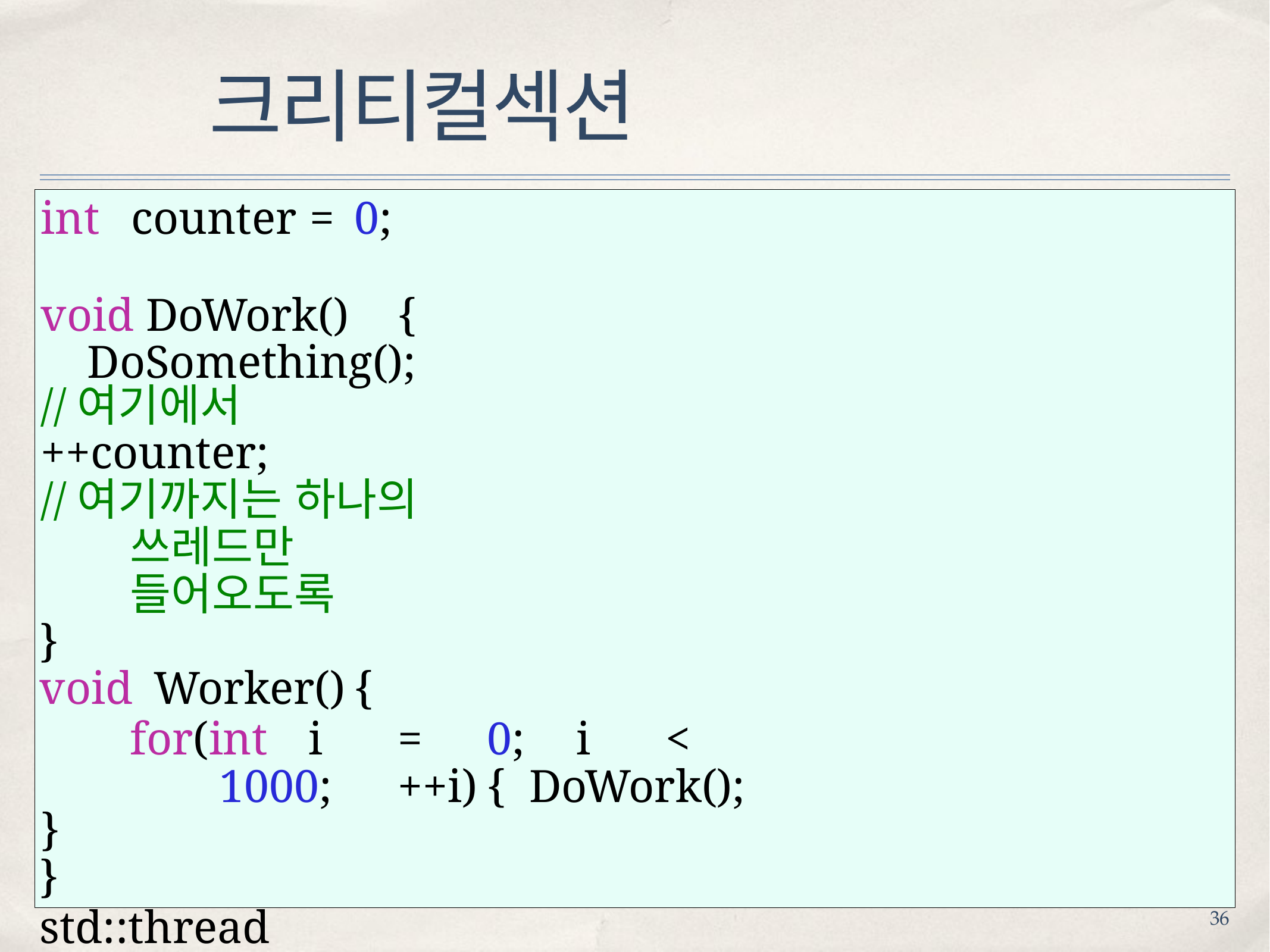

# 크리티컬섹션

int	counter	=	0;

void DoWork()	{
    DoSomething();
//여기에서
++counter;
//여기까지는 하나의 쓰레드만 들어오도록
}
void	Worker()	{
for(int	i	=	0;	i	<	1000;	++i)	{  DoWork();
}
}
std::thread	th1(Worker);  std::thread	th2(Worker);
36